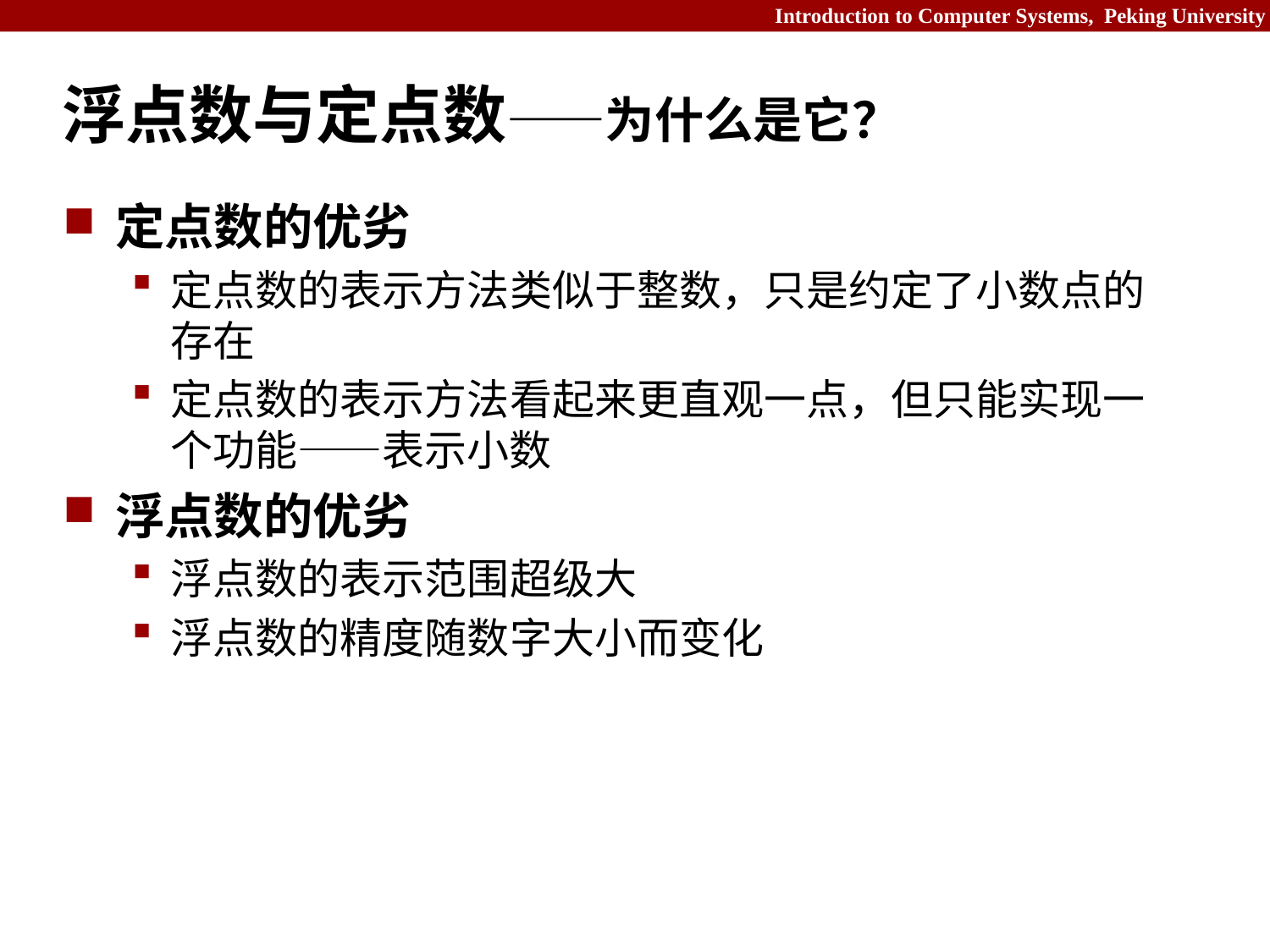

# 浮点数与定点数——为什么是它？
定点数的优劣
定点数的表示方法类似于整数，只是约定了小数点的存在
定点数的表示方法看起来更直观一点，但只能实现一个功能——表示小数
浮点数的优劣
浮点数的表示范围超级大
浮点数的精度随数字大小而变化